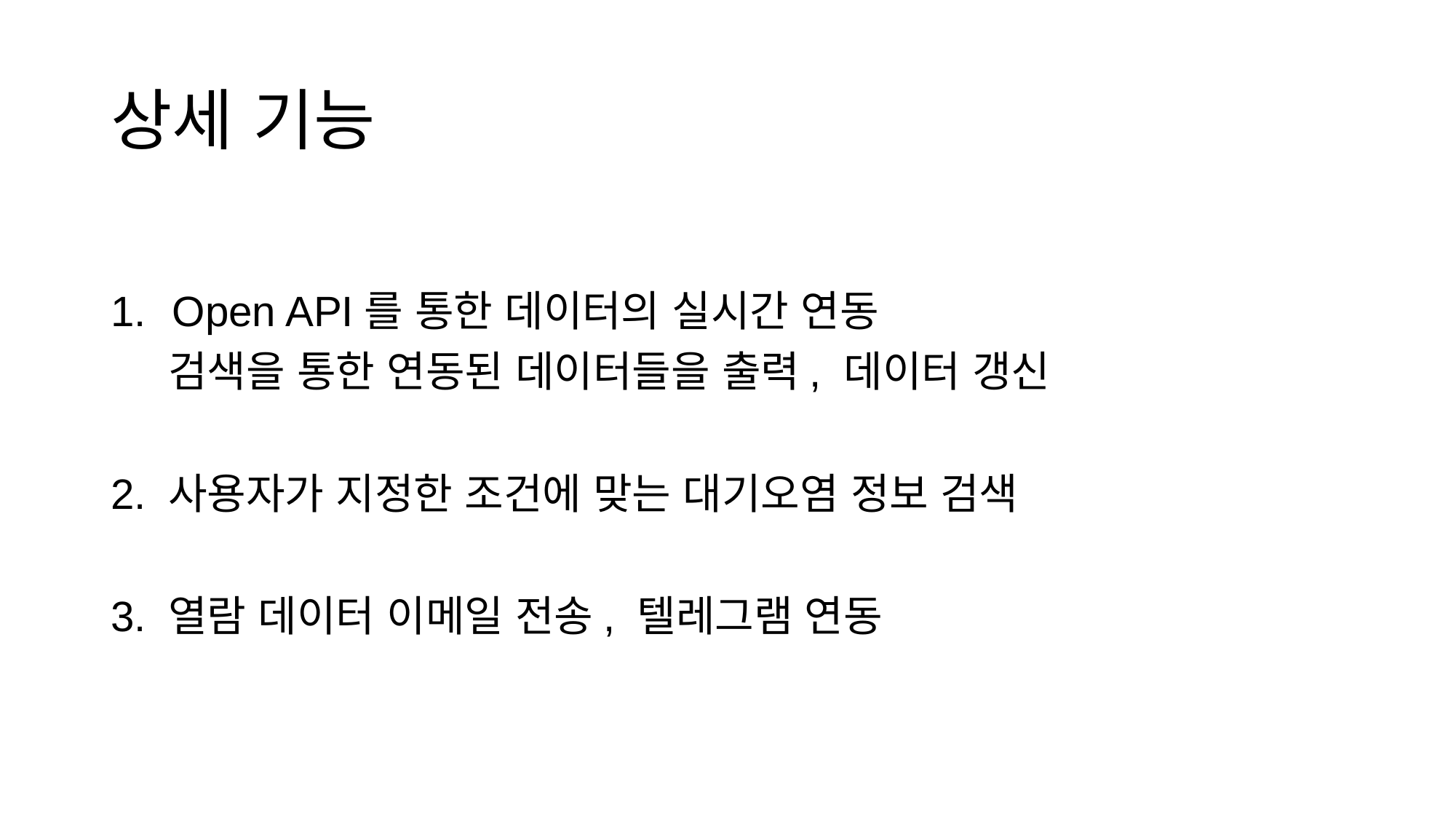

# 상세 기능

Open API를 통한 데이터의 실시간 연동
    검색을 통한 연동된 데이터들을 출력, 데이터 갱신

2. 사용자가 지정한 조건에 맞는 대기오염 정보 검색

3. 열람 데이터 이메일 전송, 텔레그램 연동